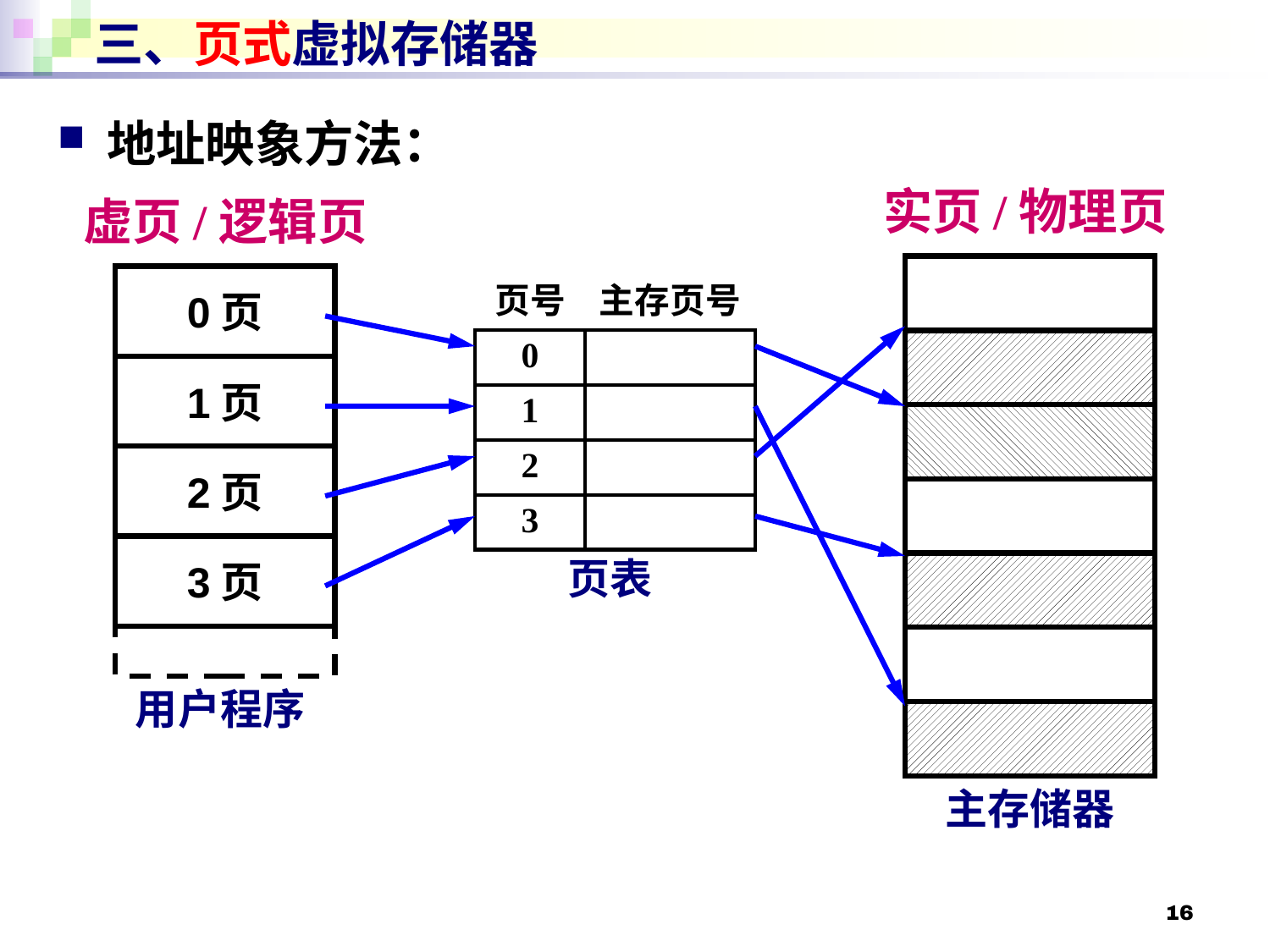

# 三、页式虚拟存储器
地址映象方法：
实页/物理页
虚页/逻辑页

0页
1页
2页
3页

| 页号 | 主存页号 |
| --- | --- |
| 0 |  |
| 1 |  |
| 2 |  |
| 3 |  |

页表

用户程序

主存储器
16